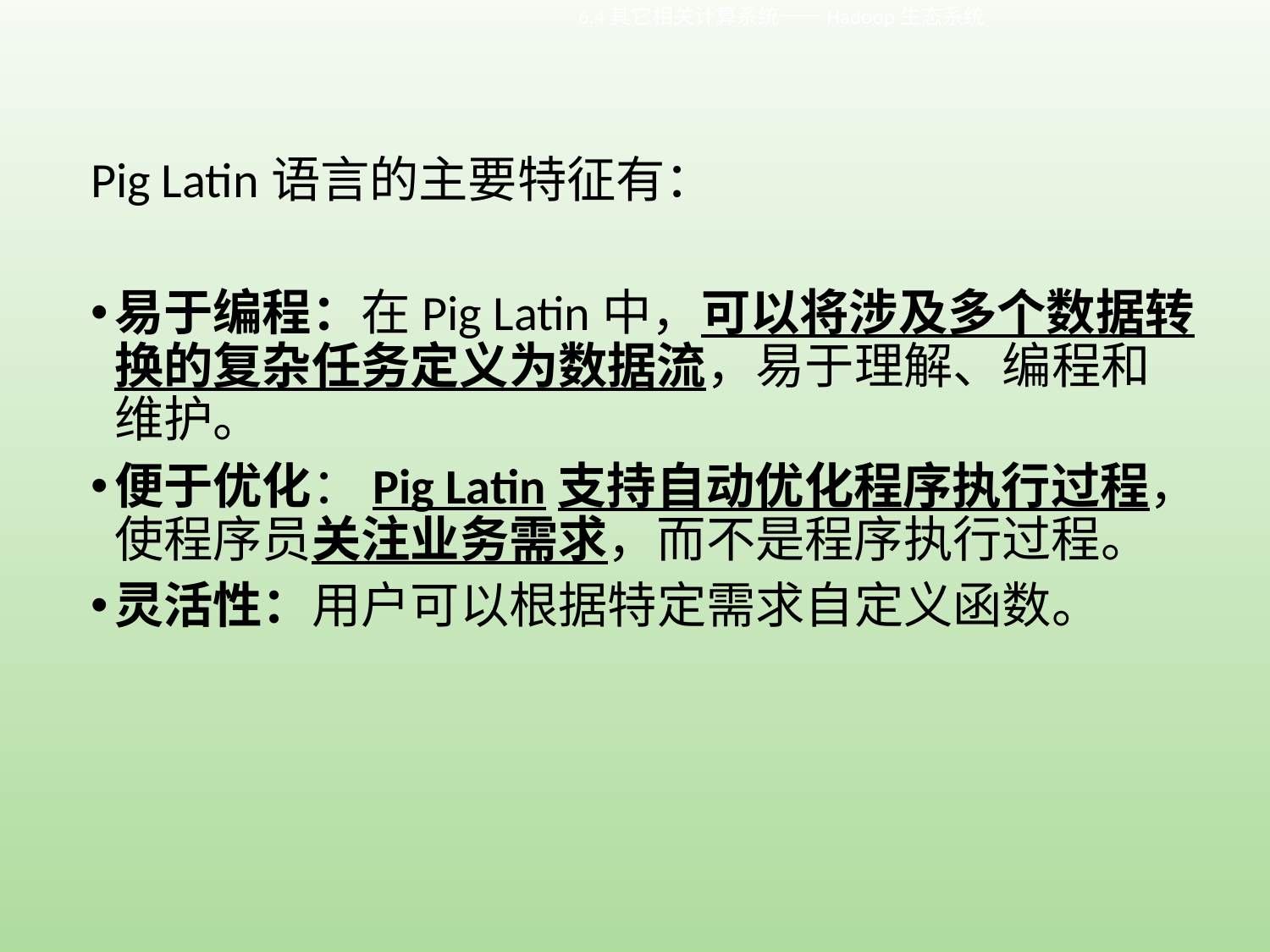

6.4其它相关计算系统——Hadoop生态系统
Pig Latin语言的主要特征有：

易于编程：在Pig Latin中，可以将涉及多个数据转换的复杂任务定义为数据流，易于理解、编程和维护。
便于优化：Pig Latin支持自动优化程序执行过程，使程序员关注业务需求，而不是程序执行过程。
灵活性：用户可以根据特定需求自定义函数。